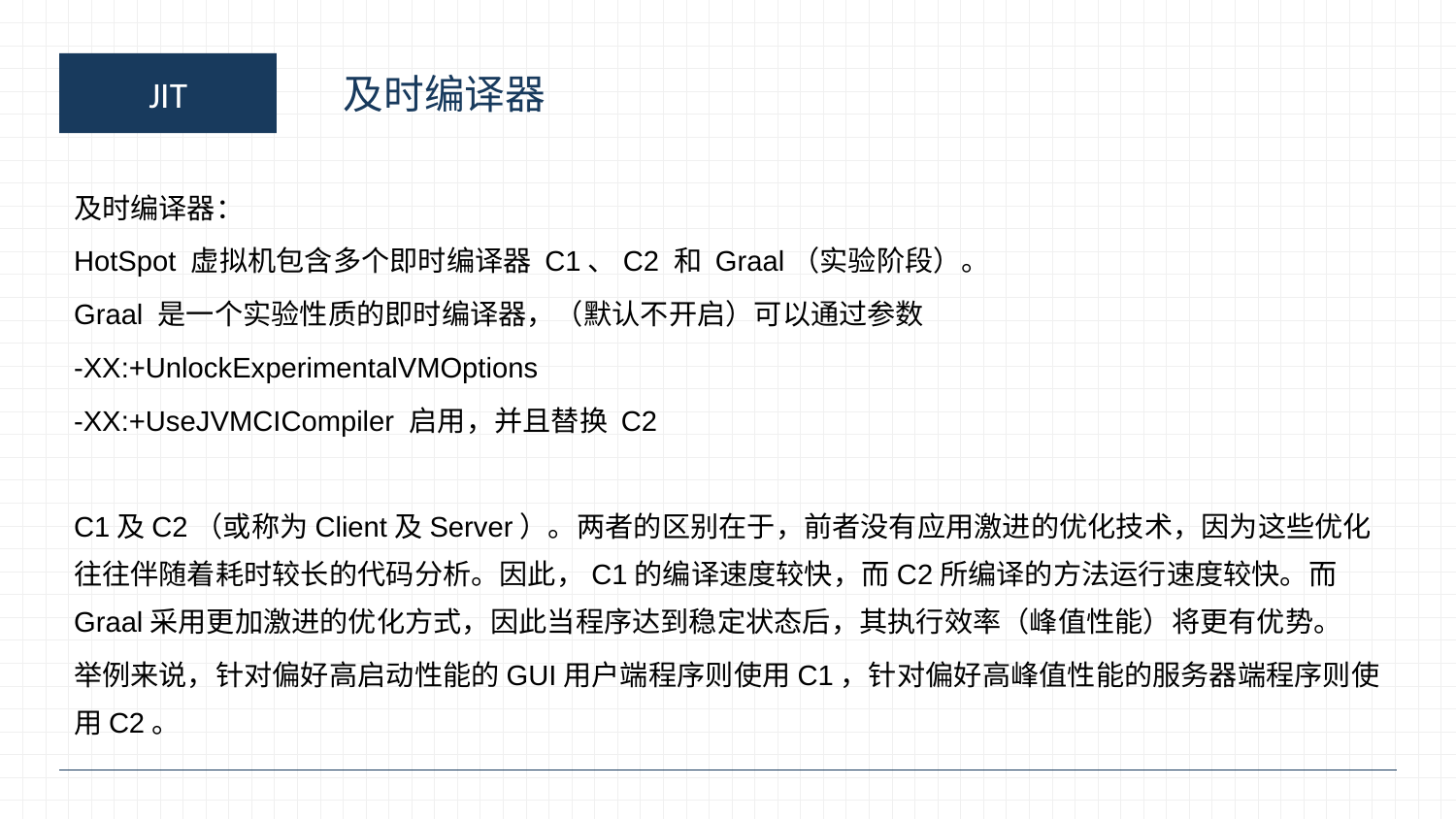

JIT
及时编译器
及时编译器：
HotSpot 虚拟机包含多个即时编译器 C1、C2 和 Graal（实验阶段）。
Graal 是一个实验性质的即时编译器，（默认不开启）可以通过参数
-XX:+UnlockExperimentalVMOptions
-XX:+UseJVMCICompiler 启用，并且替换 C2

C1及C2（或称为Client及Server）。两者的区别在于，前者没有应用激进的优化技术，因为这些优化往往伴随着耗时较长的代码分析。因此，C1的编译速度较快，而C2所编译的方法运行速度较快。而Graal采用更加激进的优化方式，因此当程序达到稳定状态后，其执行效率（峰值性能）将更有优势。
举例来说，针对偏好高启动性能的GUI用户端程序则使用C1，针对偏好高峰值性能的服务器端程序则使用C2。